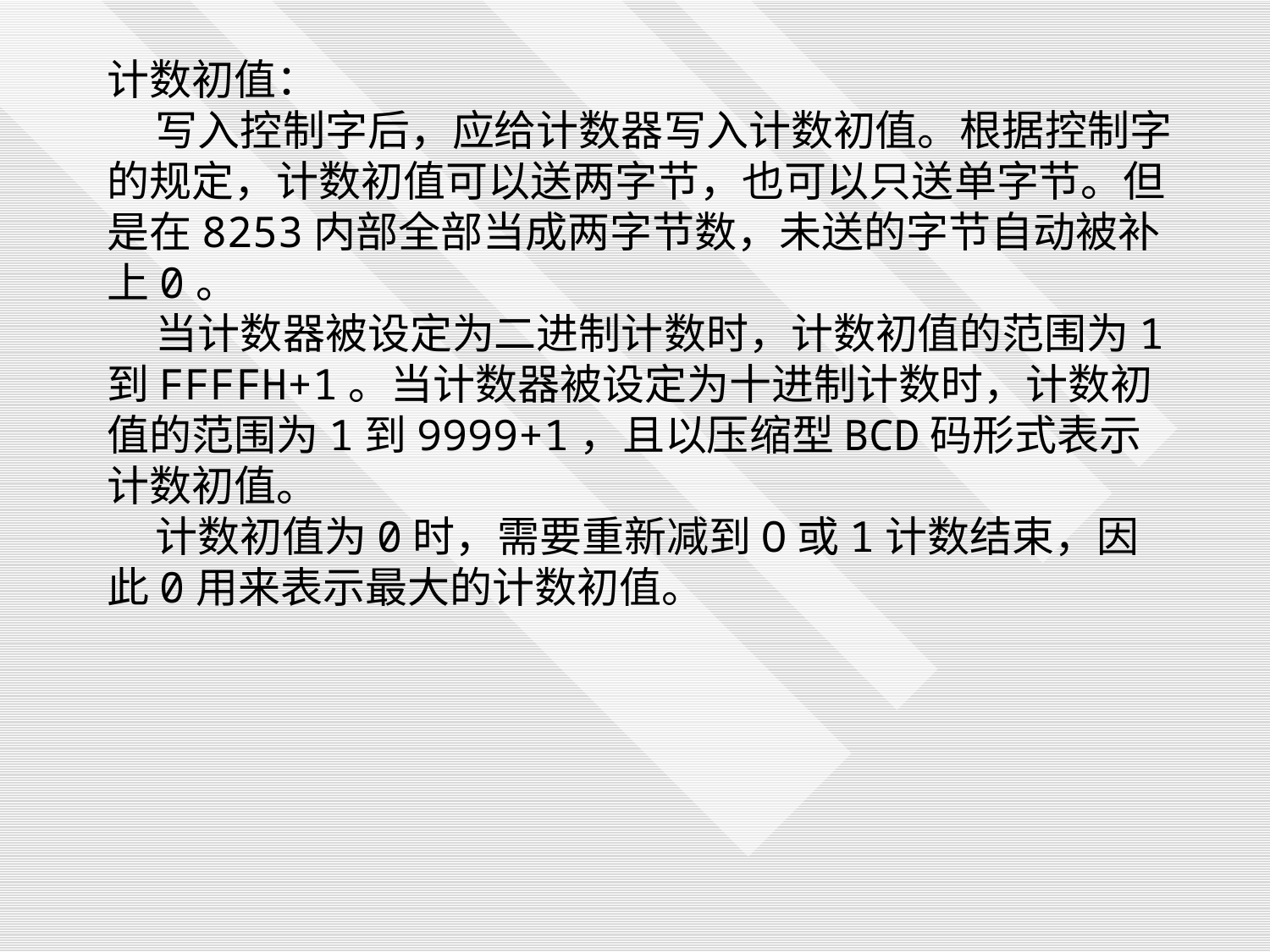

计数初值：
    写入控制字后，应给计数器写入计数初值。根据控制字的规定，计数初值可以送两字节，也可以只送单字节。但是在8253内部全部当成两字节数，未送的字节自动被补上0。
    当计数器被设定为二进制计数时，计数初值的范围为1到FFFFH+1。当计数器被设定为十进制计数时，计数初值的范围为1到9999+1，且以压缩型BCD码形式表示计数初值。
    计数初值为0时，需要重新减到O或1计数结束，因此0用来表示最大的计数初值。